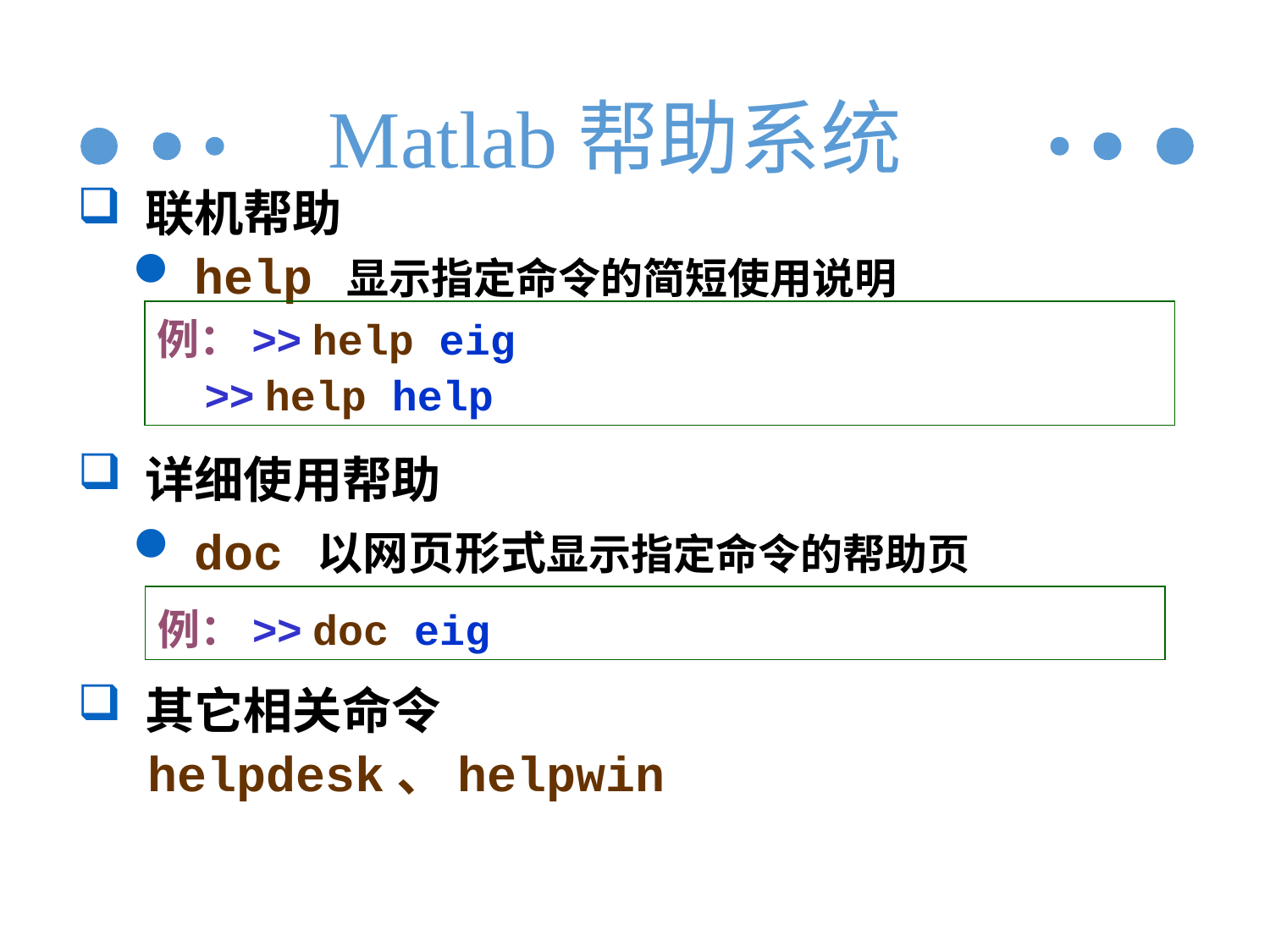

# Matlab帮助系统
 联机帮助
 help  显示指定命令的简短使用说明
例：>> help eig
    >> help help
 详细使用帮助
 doc  以网页形式显示指定命令的帮助页
例：>> doc eig
 其它相关命令
helpdesk、helpwin
15